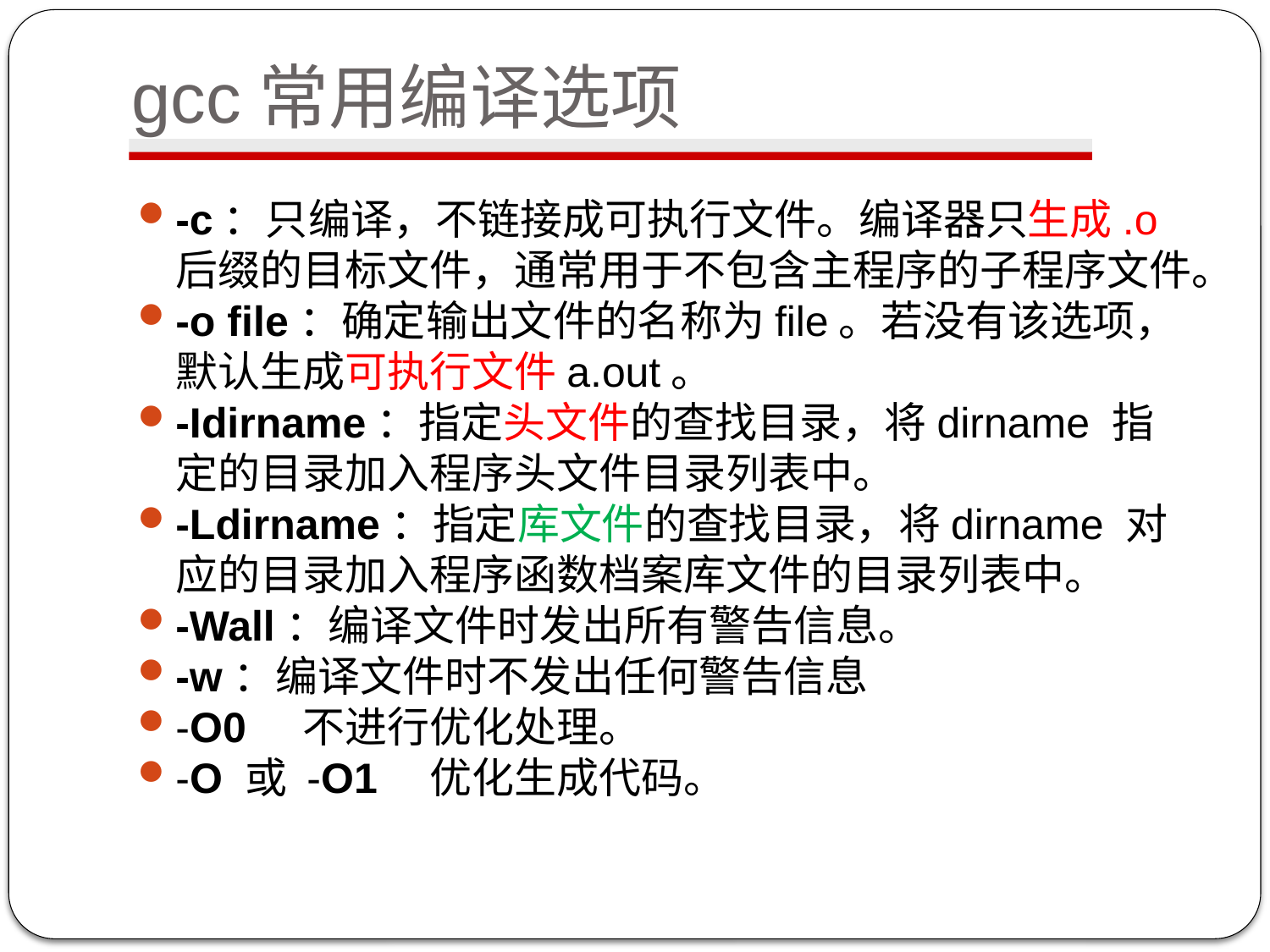

# gcc常用编译选项
-c：只编译，不链接成可执行文件。编译器只生成.o 后缀的目标文件，通常用于不包含主程序的子程序文件。
-o file：确定输出文件的名称为file。若没有该选项，默认生成可执行文件a.out。
-Idirname：指定头文件的查找目录，将dirname 指定的目录加入程序头文件目录列表中。
-Ldirname：指定库文件的查找目录，将dirname 对应的目录加入程序函数档案库文件的目录列表中。
-Wall：编译文件时发出所有警告信息。
-w：编译文件时不发出任何警告信息
-O0	不进行优化处理。
-O 或 -O1	优化生成代码。